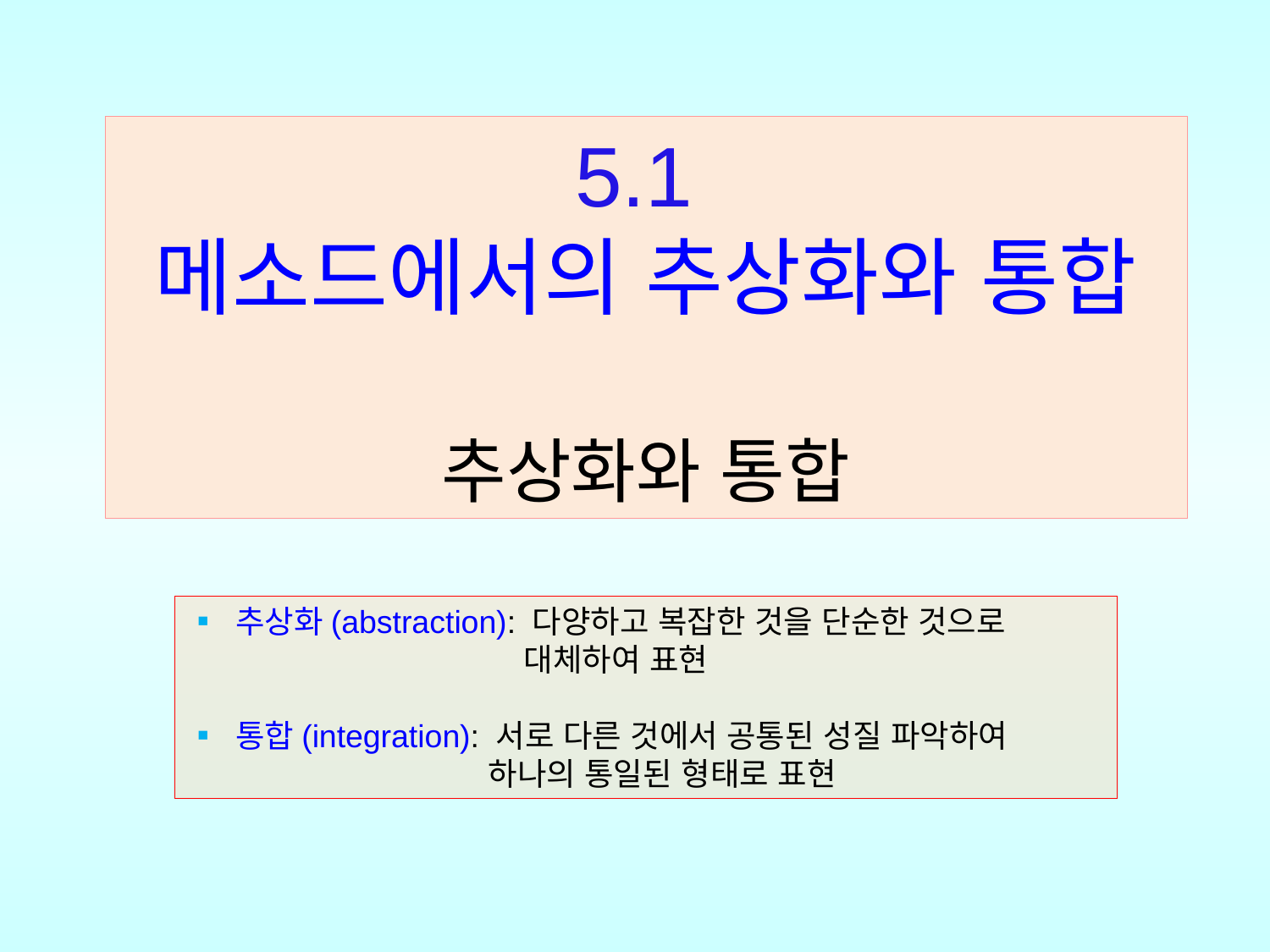

5.1
메소드에서의 추상화와 통합

추상화와 통합
▪ 추상화(abstraction): 다양하고 복잡한 것을 단순한 것으로
                                     대체하여 표현

▪ 통합(integration): 서로 다른 것에서 공통된 성질 파악하여
                                 하나의 통일된 형태로 표현